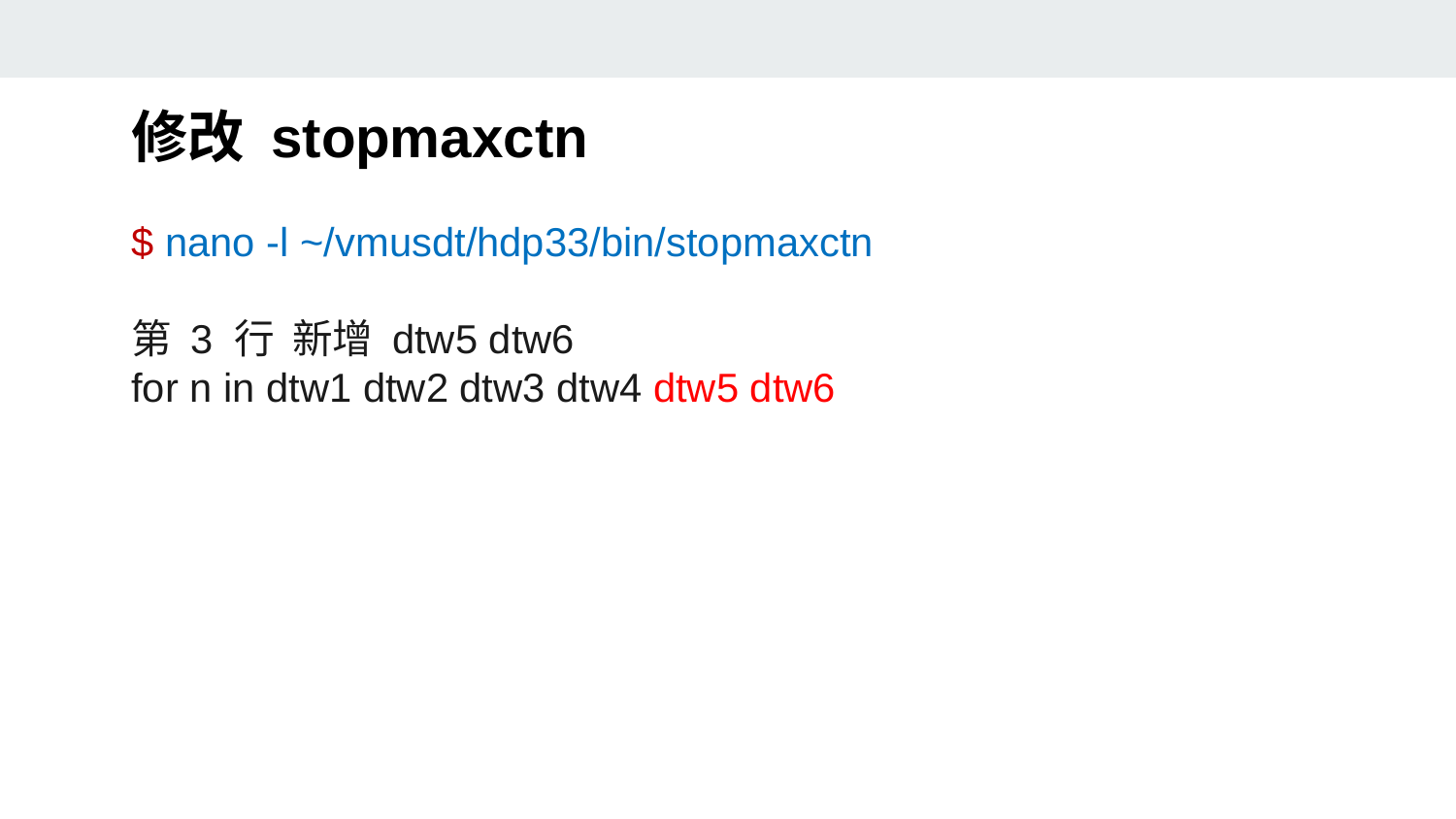

修改 stopmaxctn
$ nano -l ~/vmusdt/hdp33/bin/stopmaxctn

第 3 行  新增 dtw5 dtw6
for n in dtw1 dtw2 dtw3 dtw4 dtw5 dtw6